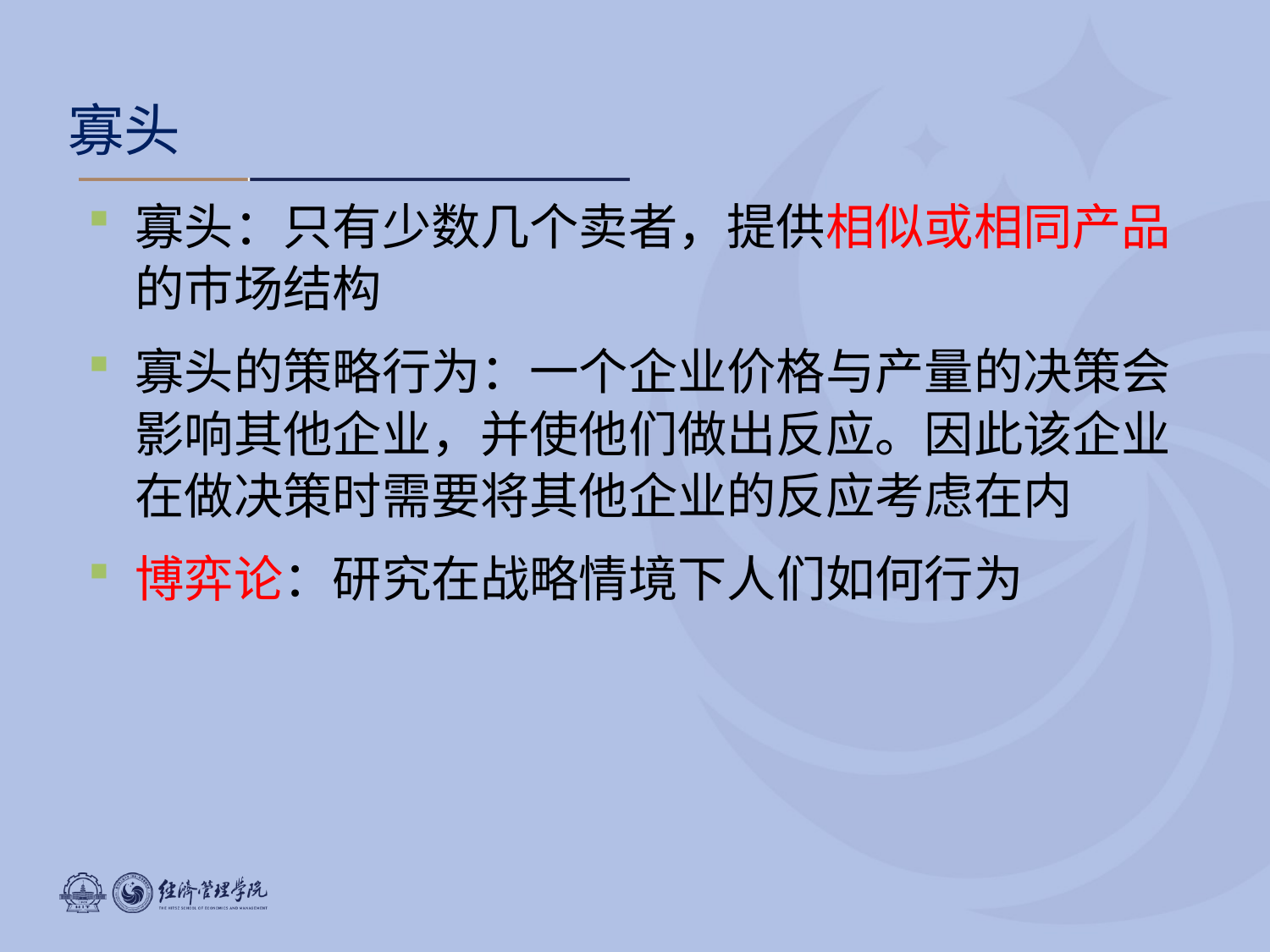

# 寡头
寡头：只有少数几个卖者，提供相似或相同产品的巿场结构
寡头的策略行为：一个企业价格与产量的决策会影响其他企业，并使他们做出反应。因此该企业在做决策时需要将其他企业的反应考虑在内
博弈论：研究在战略情境下人们如何行为